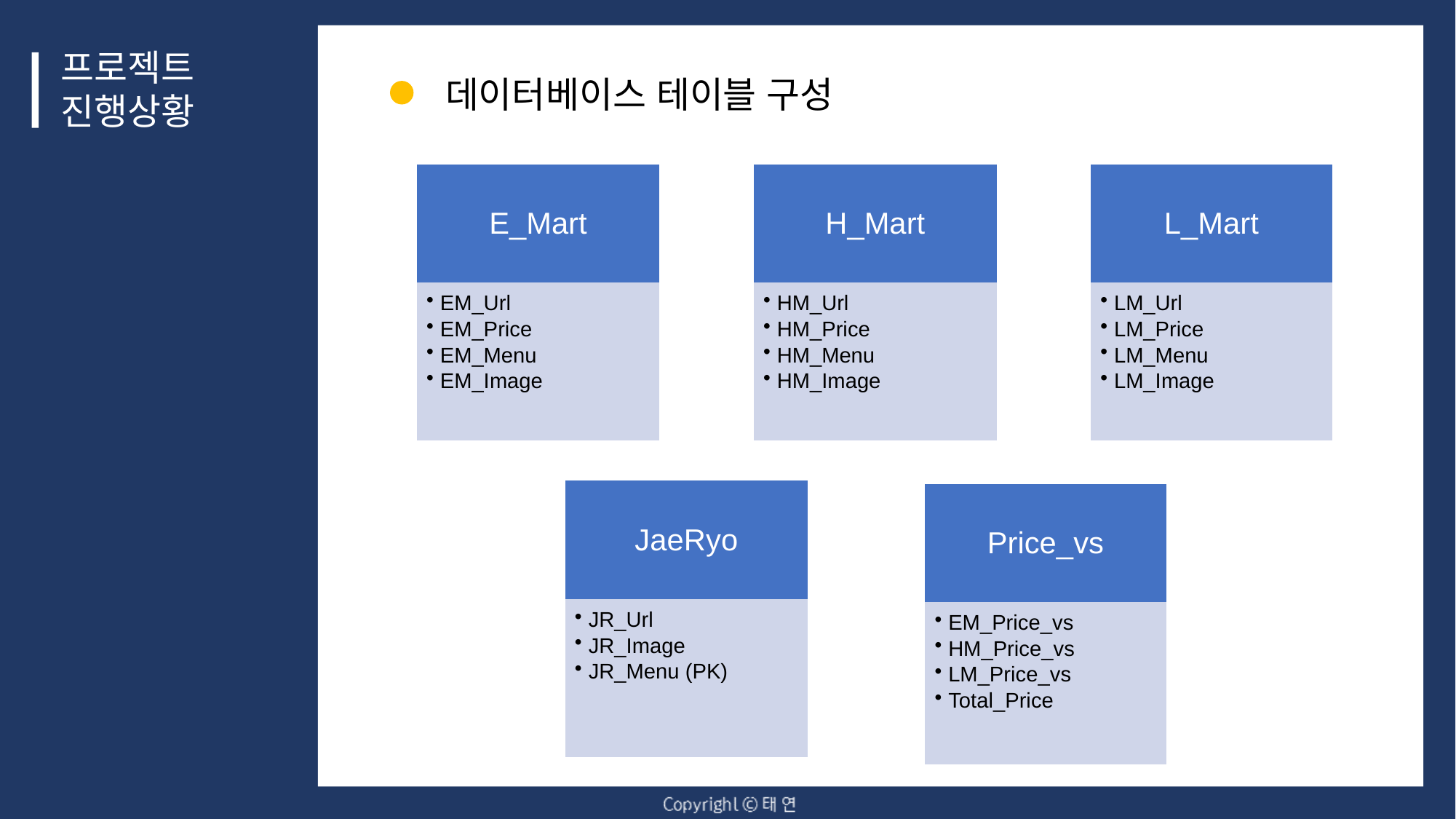

프로젝트
진행상황

데이터베이스 테이블 구성

E_Mart
H_Mart
L_Mart
EM_Url
EM_Price
EM_Menu
EM_Image
HM_Url
HM_Price
HM_Menu
HM_Image
LM_Url
LM_Price
LM_Menu
LM_Image
JaeRyo
Price_vs
JR_Url
JR_Image
JR_Menu (PK)

EM_Price_vs
HM_Price_vs
LM_Price_vs
Total_Price